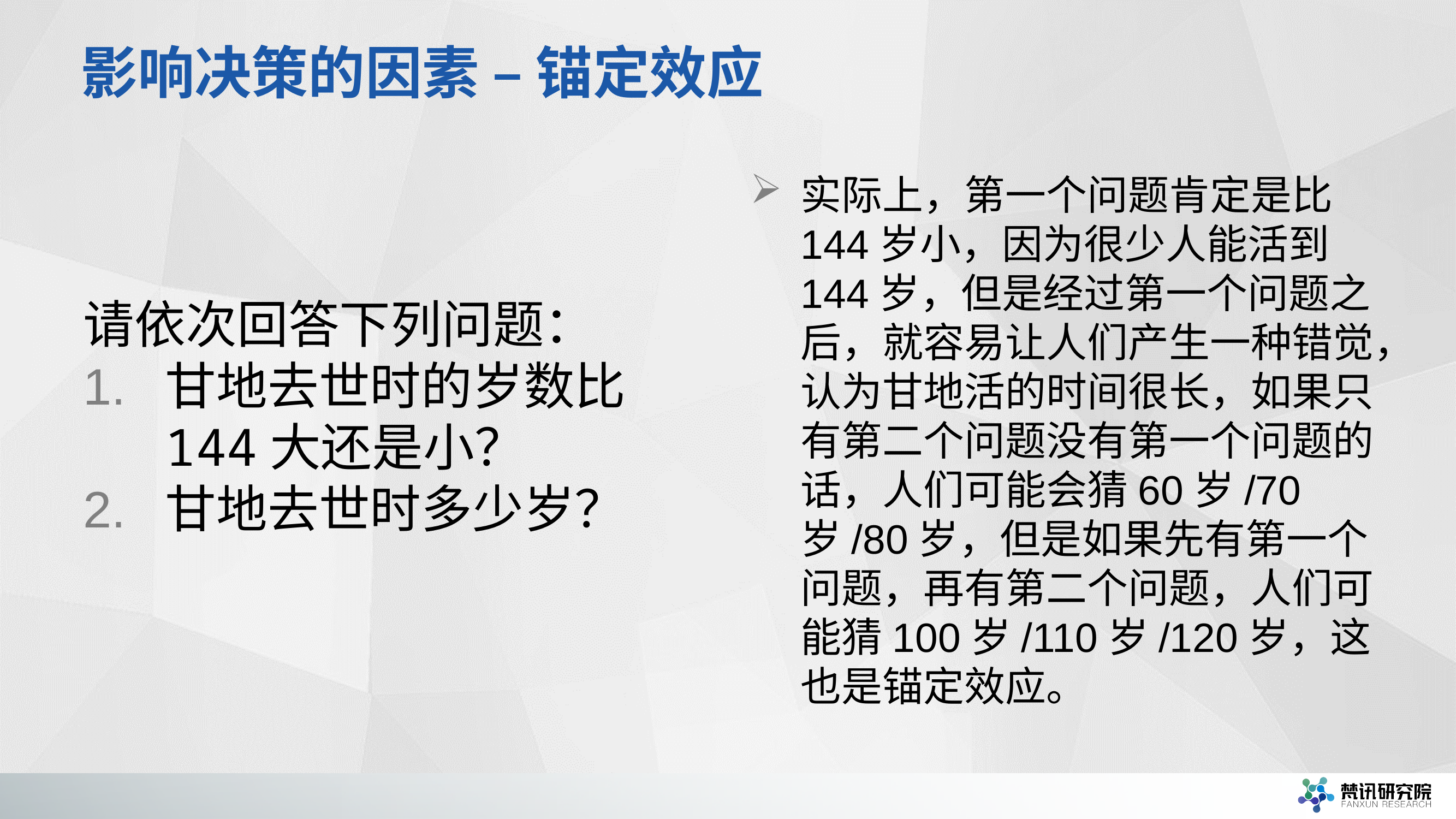

# 影响决策的因素 – 锚定效应
实际上，第一个问题肯定是比144岁小，因为很少人能活到144岁，但是经过第一个问题之后，就容易让人们产生一种错觉，认为甘地活的时间很长，如果只有第二个问题没有第一个问题的话，人们可能会猜60岁/70岁/80岁，但是如果先有第一个问题，再有第二个问题，人们可能猜100岁/110岁/120岁，这也是锚定效应。

请依次回答下列问题：
甘地去世时的岁数比144大还是小？
甘地去世时多少岁？